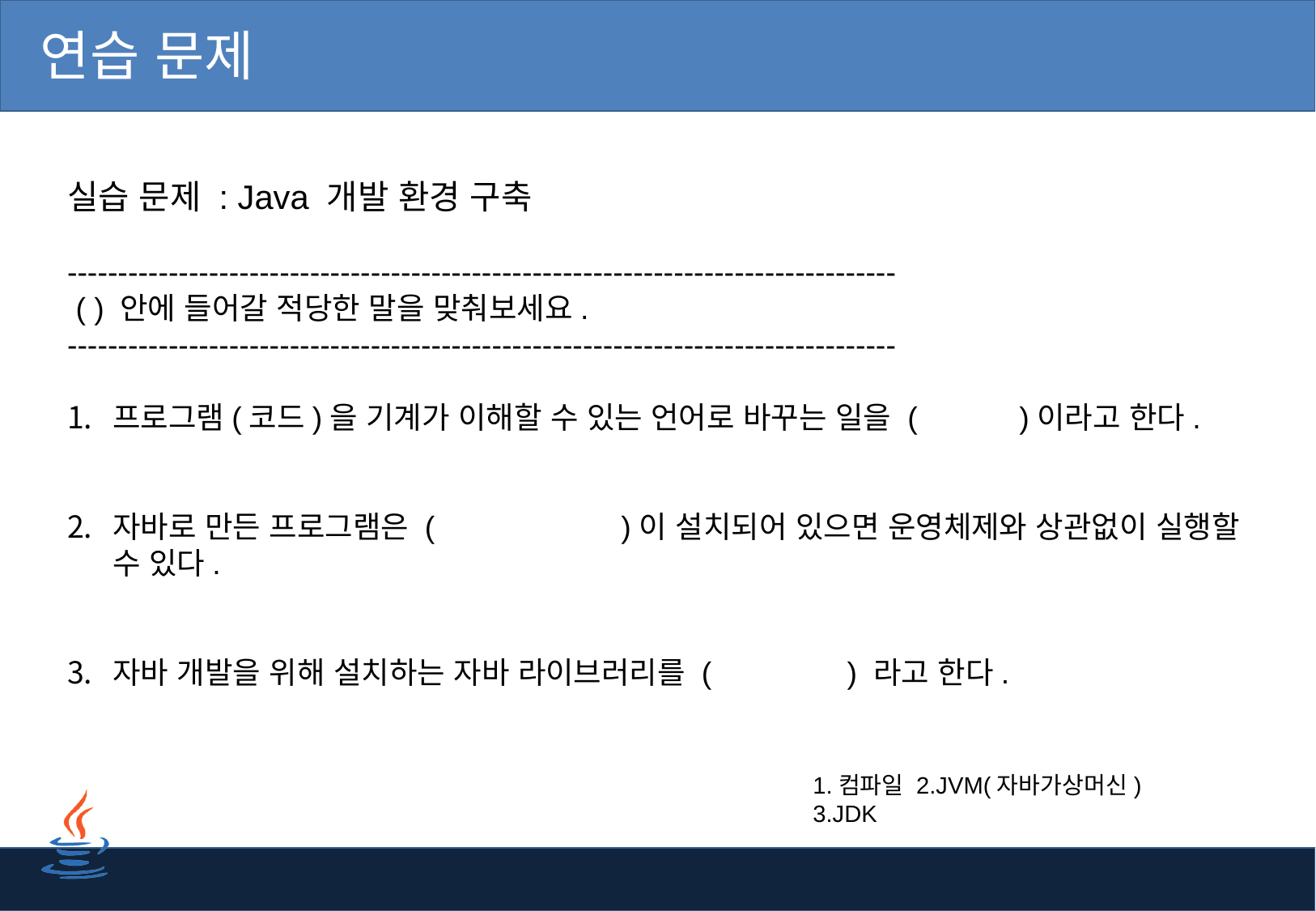

# 연습 문제
실습 문제 : Java 개발 환경 구축

----------------------------------------------------------------------------------
 ( ) 안에 들어갈 적당한 말을 맞춰보세요.
----------------------------------------------------------------------------------

프로그램(코드)을 기계가 이해할 수 있는 언어로 바꾸는 일을 (            )이라고 한다.

자바로 만든 프로그램은 (                      )이 설치되어 있으면 운영체제와 상관없이 실행할 수 있다.

자바 개발을 위해 설치하는 자바 라이브러리를 (                ) 라고 한다.

1.컴파일 2.JVM(자바가상머신) 3.JDK